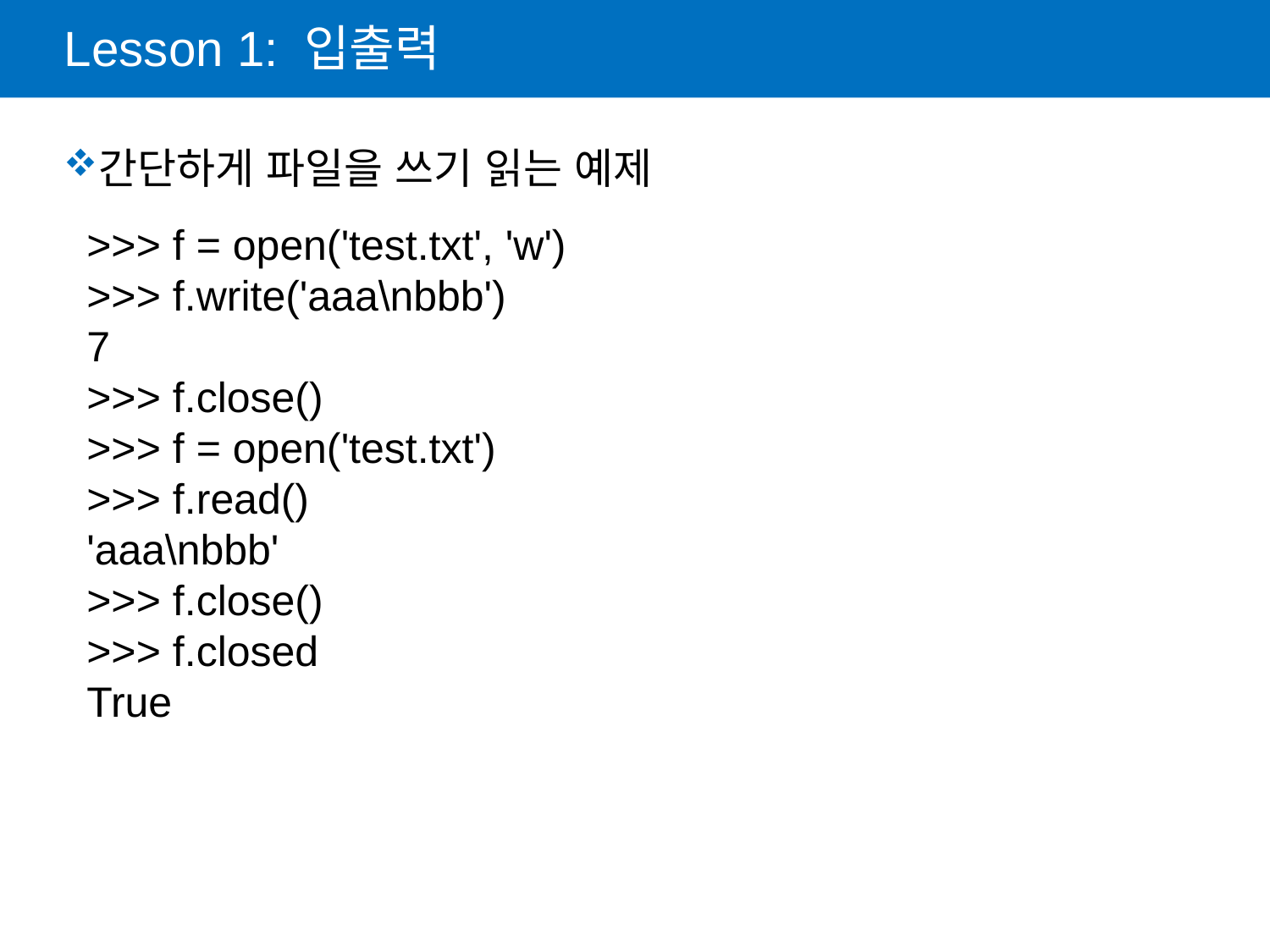

# Lesson 1: 입출력
간단하게 파일을 쓰기 읽는 예제
>>> f = open('test.txt', 'w')
>>> f.write('aaa\nbbb')
7
>>> f.close()
>>> f = open('test.txt')
>>> f.read()
'aaa\nbbb'
>>> f.close()
>>> f.closed
True